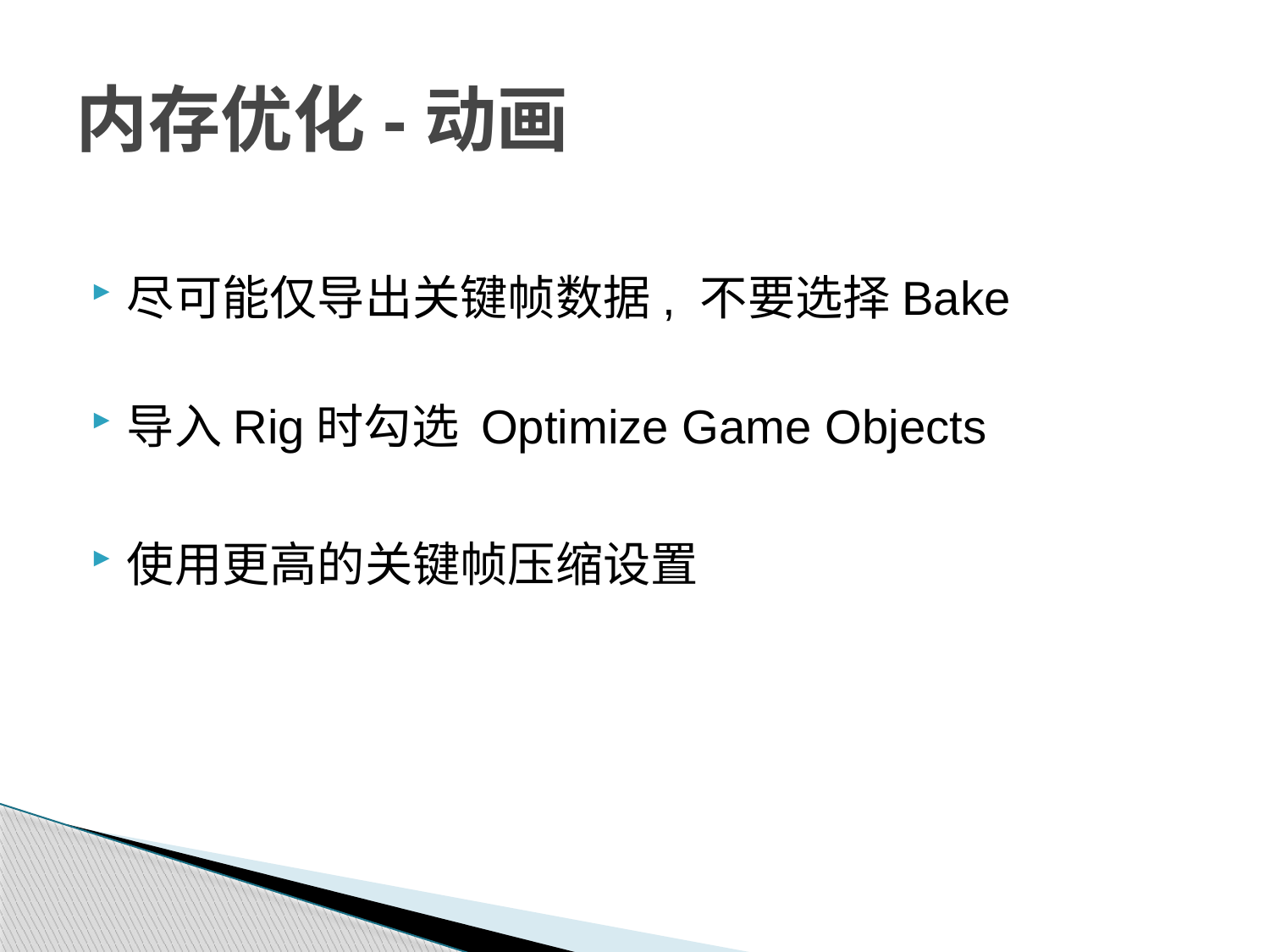

# 内存优化-动画

尽可能仅导出关键帧数据, 不要选择Bake

导入Rig时勾选 Optimize Game Objects

使用更高的关键帧压缩设置